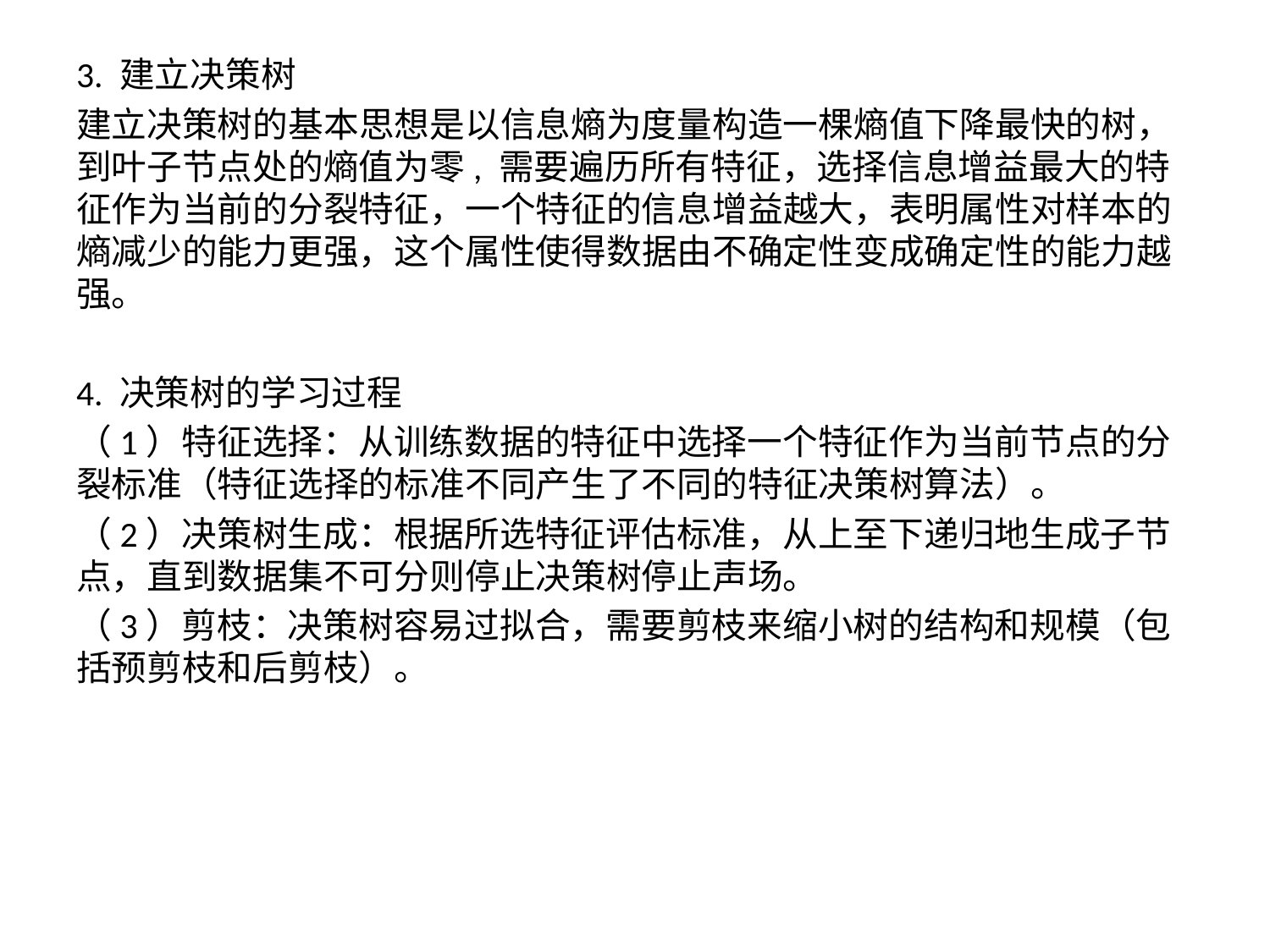

3. 建立决策树
建立决策树的基本思想是以信息熵为度量构造一棵熵值下降最快的树，到叶子节点处的熵值为零, 需要遍历所有特征，选择信息增益最大的特征作为当前的分裂特征，一个特征的信息增益越大，表明属性对样本的熵减少的能力更强，这个属性使得数据由不确定性变成确定性的能力越强。

4. 决策树的学习过程
（1）特征选择：从训练数据的特征中选择一个特征作为当前节点的分裂标准（特征选择的标准不同产生了不同的特征决策树算法）。
（2）决策树生成：根据所选特征评估标准，从上至下递归地生成子节点，直到数据集不可分则停止决策树停止声场。
（3）剪枝：决策树容易过拟合，需要剪枝来缩小树的结构和规模（包括预剪枝和后剪枝）。